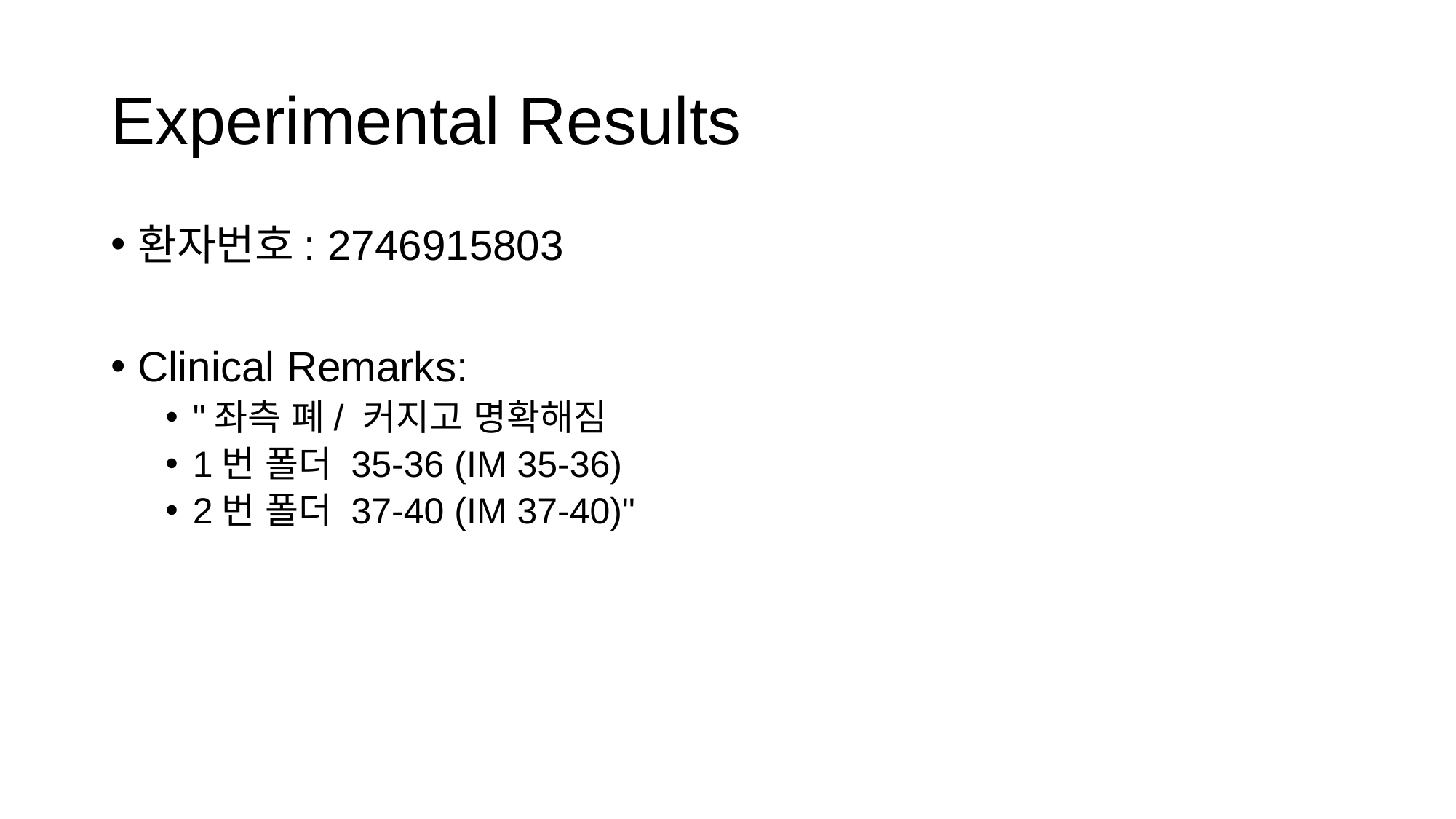

# Experimental Results
환자번호: 2746915803

Clinical Remarks:
"좌측 폐/ 커지고 명확해짐
1번 폴더 35-36 (IM 35-36)
2번 폴더 37-40 (IM 37-40)"